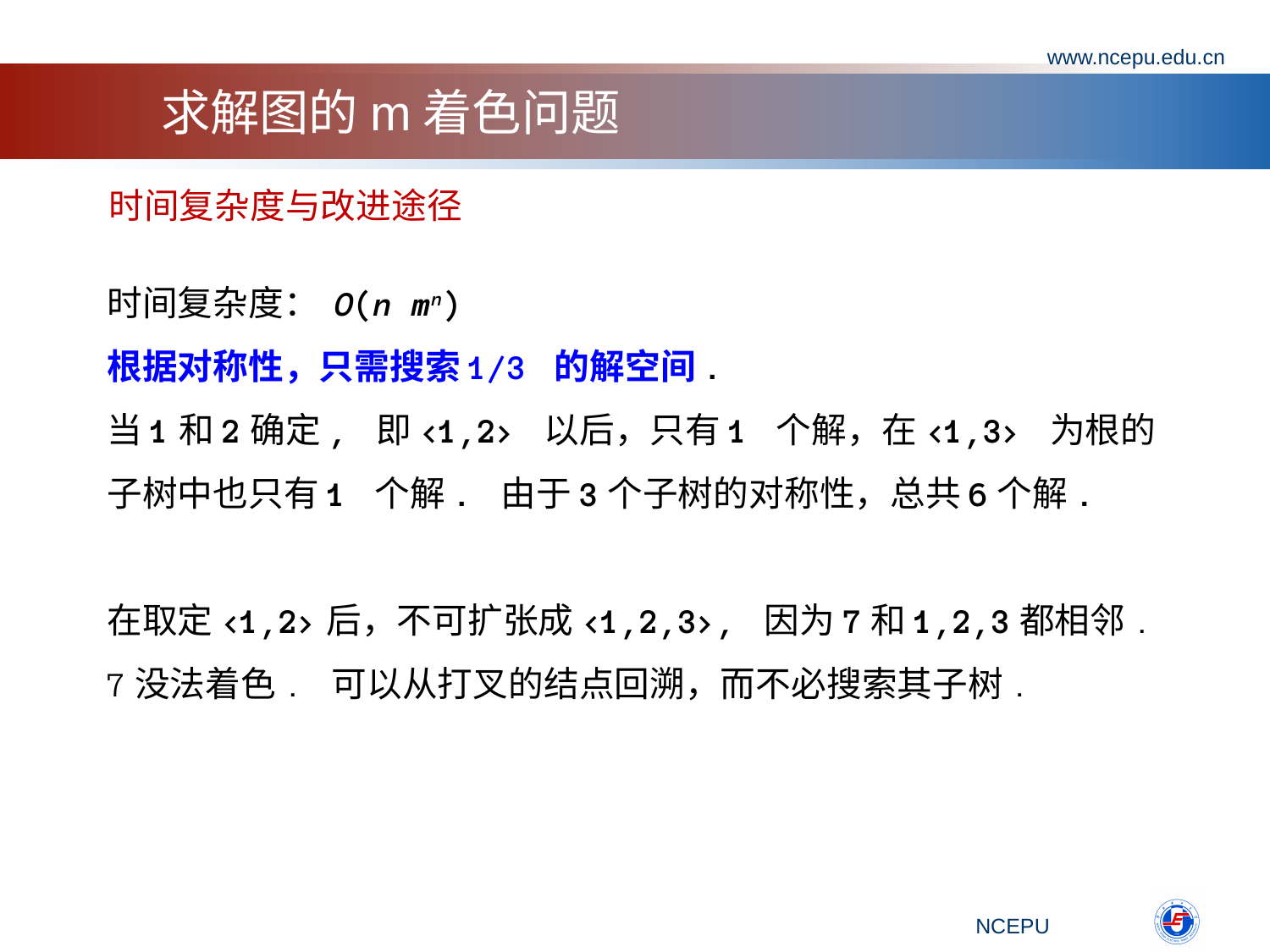

www.ncepu.edu.cn
 求解图的m着色问题
时间复杂度与改进途径
时间复杂度： O(n mn)
根据对称性，只需搜索1/3 的解空间.
当1和2确定, 即<1,2> 以后，只有1 个解，在<1,3> 为根的子树中也只有1 个解. 由于3个子树的对称性，总共6个解.

在取定<1,2>后，不可扩张成<1,2,3>, 因为7和1,2,3都相邻. 7没法着色. 可以从打叉的结点回溯，而不必搜索其子树.

NCEPU